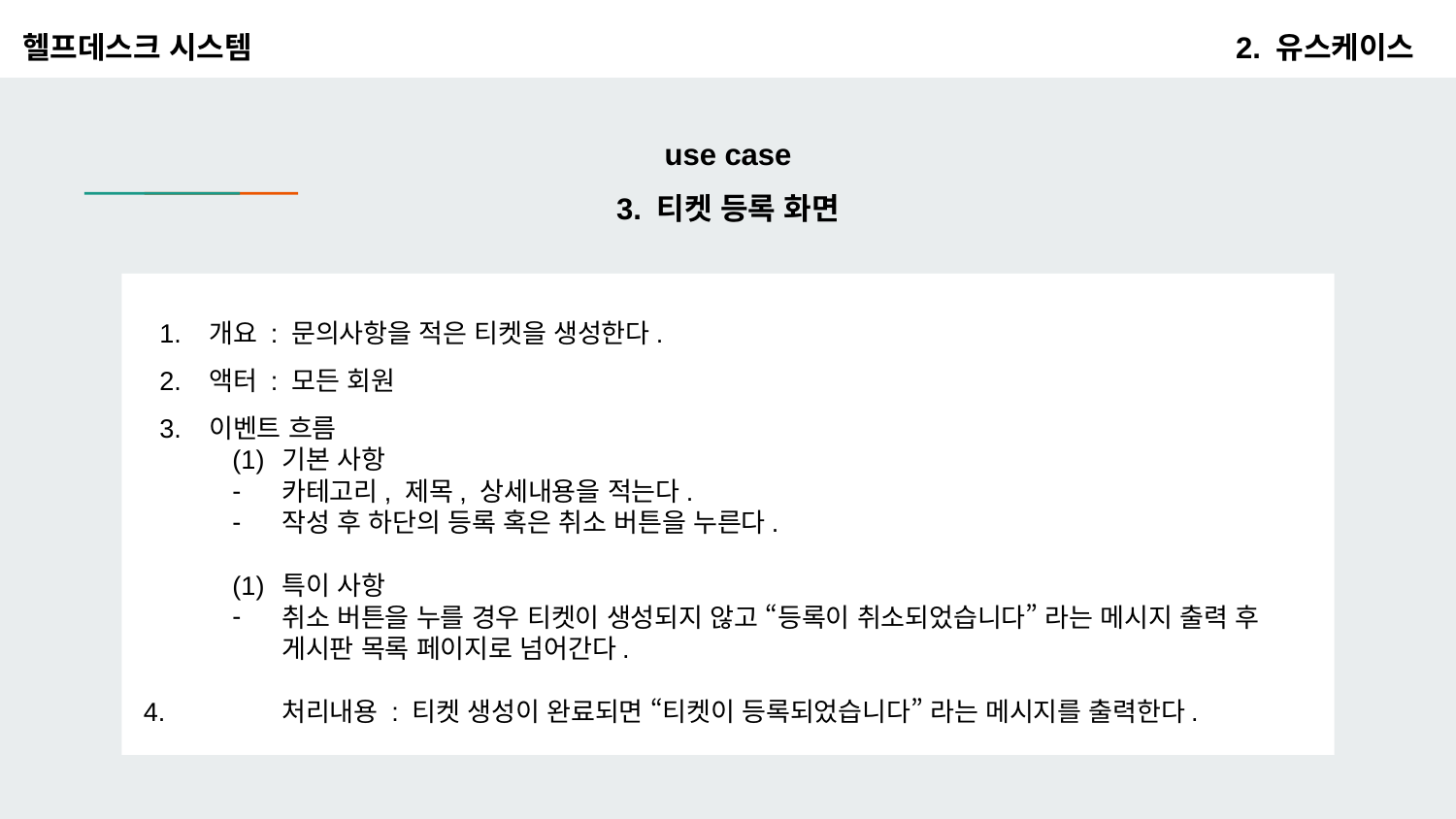

헬프데스크 시스템
# 2. 유스케이스
use case
3. 티켓 등록 화면
개요 : 문의사항을 적은 티켓을 생성한다.
액터 : 모든 회원
이벤트 흐름
기본 사항
카테고리, 제목, 상세내용을 적는다.
작성 후 하단의 등록 혹은 취소 버튼을 누른다.

특이 사항
취소 버튼을 누를 경우 티켓이 생성되지 않고 “등록이 취소되었습니다” 라는 메시지 출력 후 게시판 목록 페이지로 넘어간다.

 4. 	처리내용 : 티켓 생성이 완료되면 “티켓이 등록되었습니다” 라는 메시지를 출력한다.